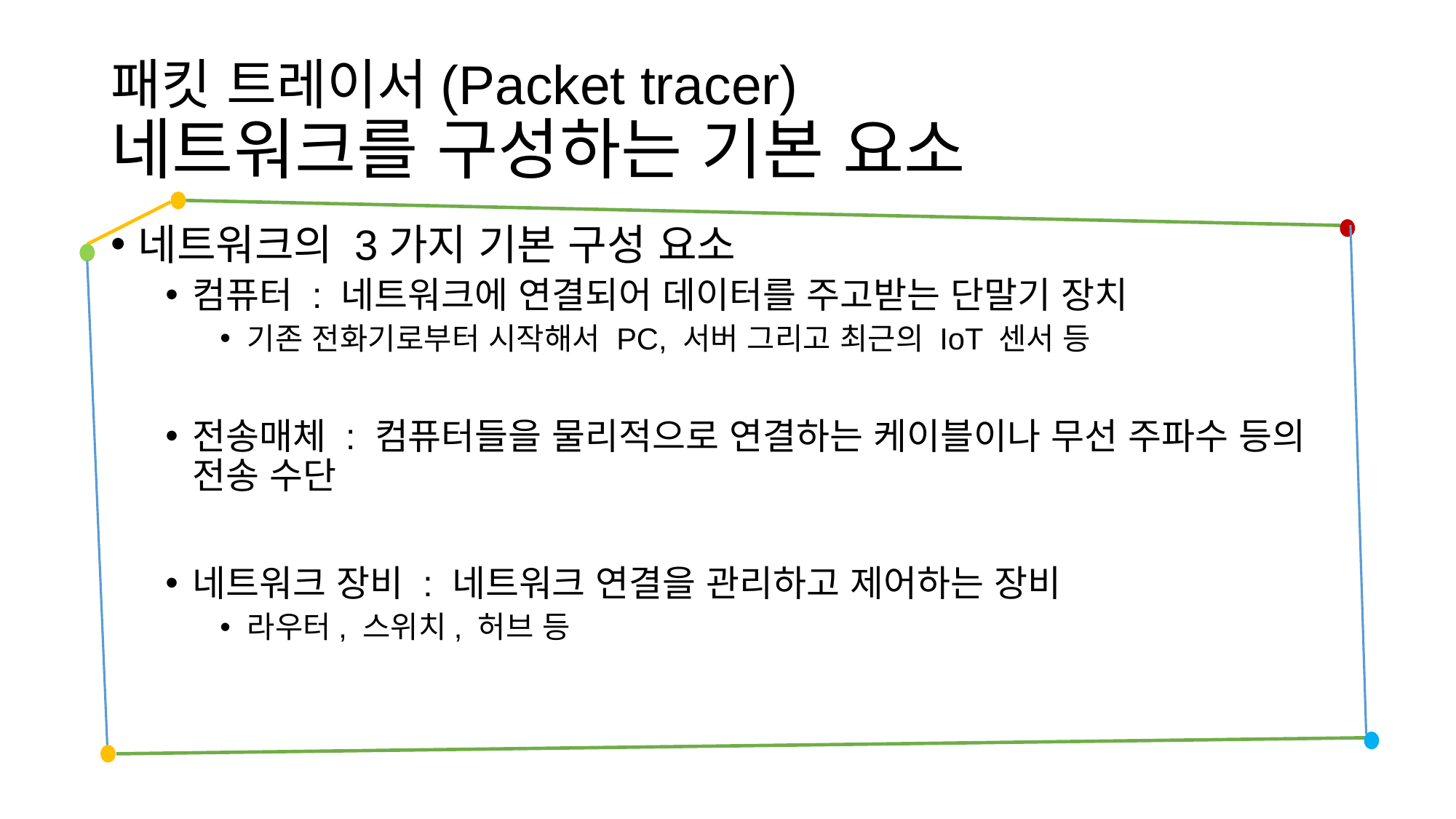

# 패킷 트레이서(Packet tracer) 네트워크를 구성하는 기본 요소

네트워크의 3가지 기본 구성 요소
컴퓨터 : 네트워크에 연결되어 데이터를 주고받는 단말기 장치
기존 전화기로부터 시작해서 PC, 서버 그리고 최근의 IoT 센서 등

전송매체 : 컴퓨터들을 물리적으로 연결하는 케이블이나 무선 주파수 등의 전송 수단

네트워크 장비 : 네트워크 연결을 관리하고 제어하는 장비
라우터, 스위치, 허브 등